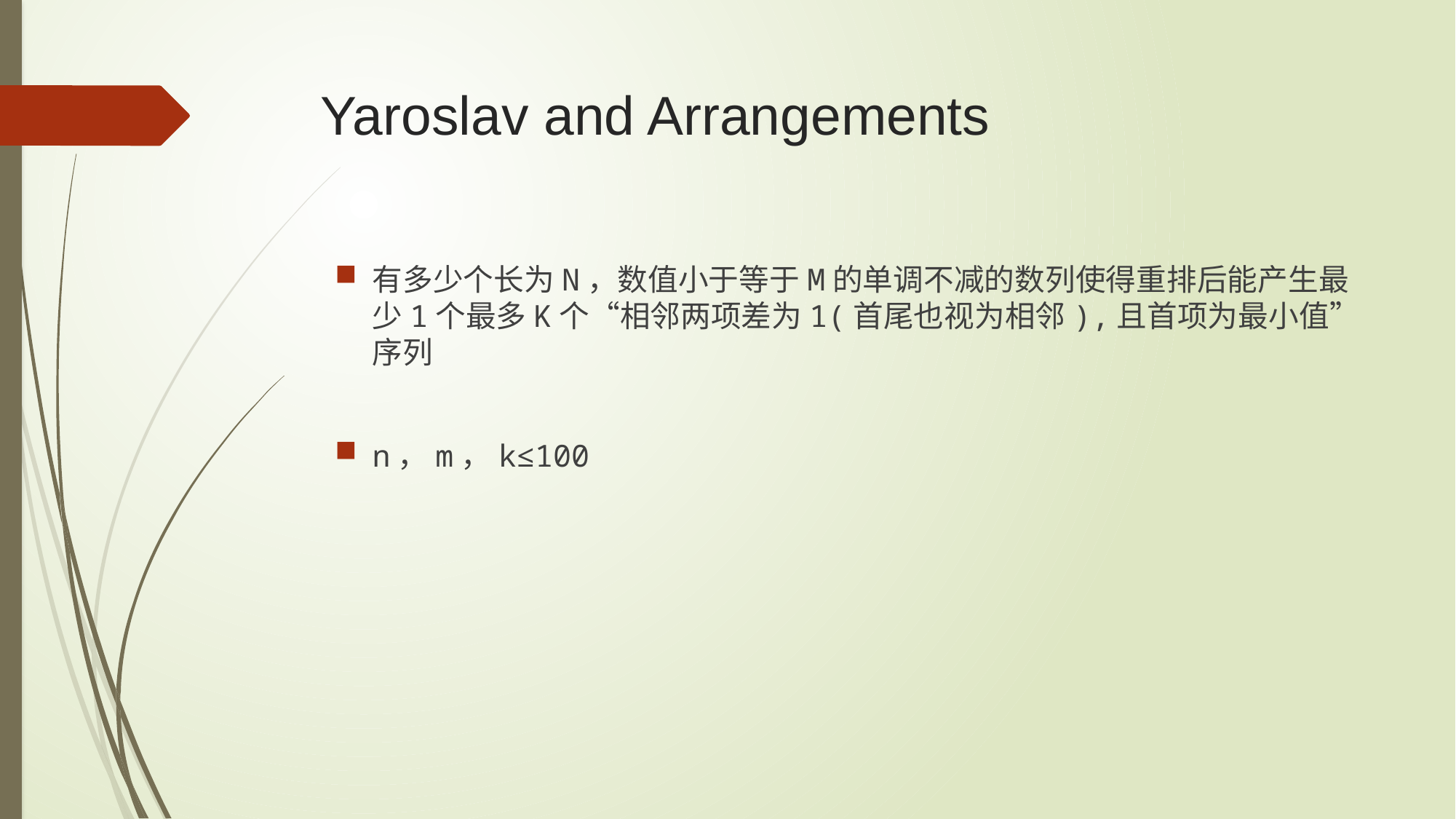

# Yaroslav and Arrangements
有多少个长为N，数值小于等于M的单调不减的数列使得重排后能产生最少1个最多K个“相邻两项差为1(首尾也视为相邻),且首项为最小值”序列

n，m，k≤100